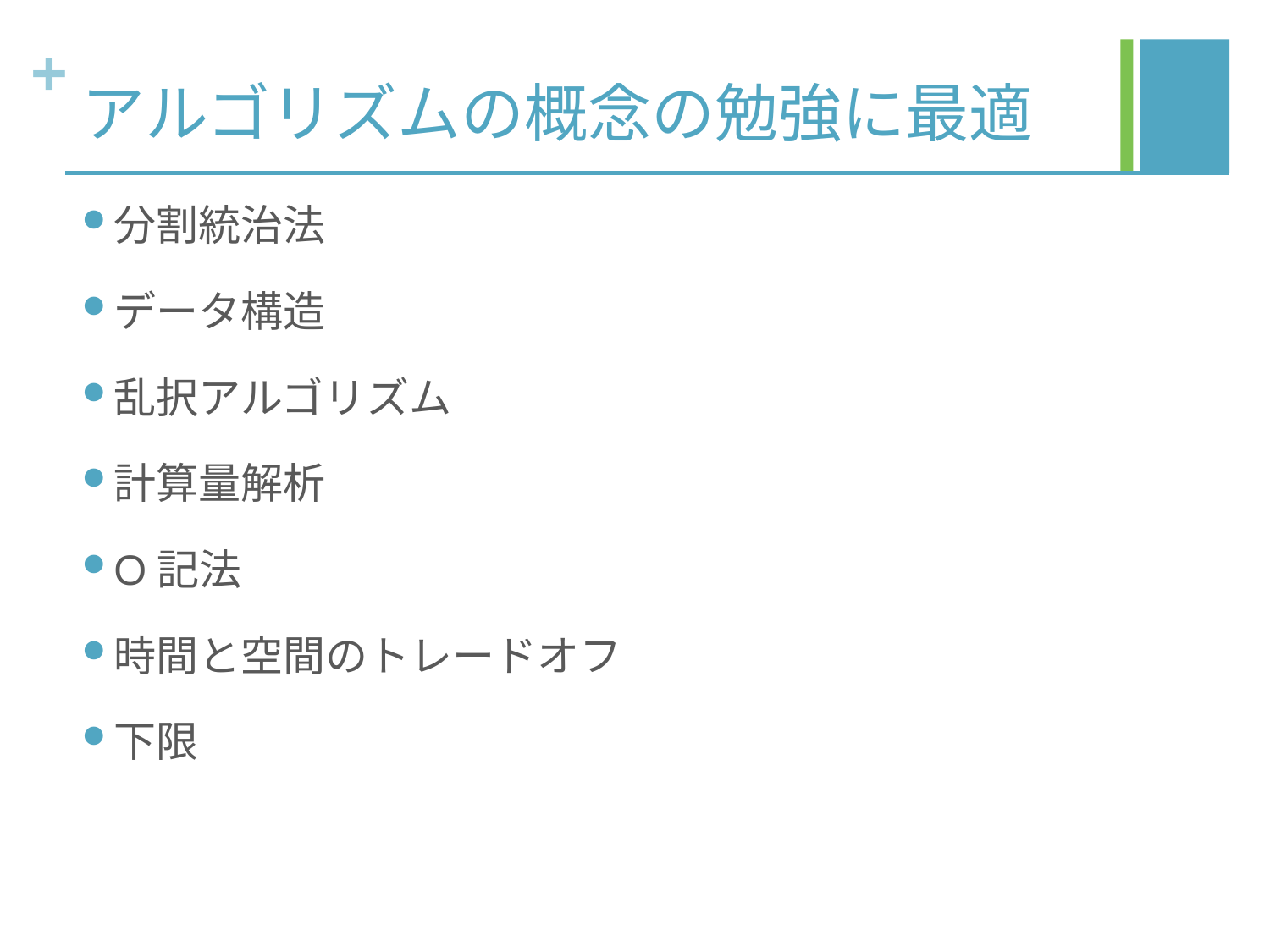

# アルゴリズムの概念の勉強に最適
分割統治法
データ構造
乱択アルゴリズム
計算量解析
O記法
時間と空間のトレードオフ
下限